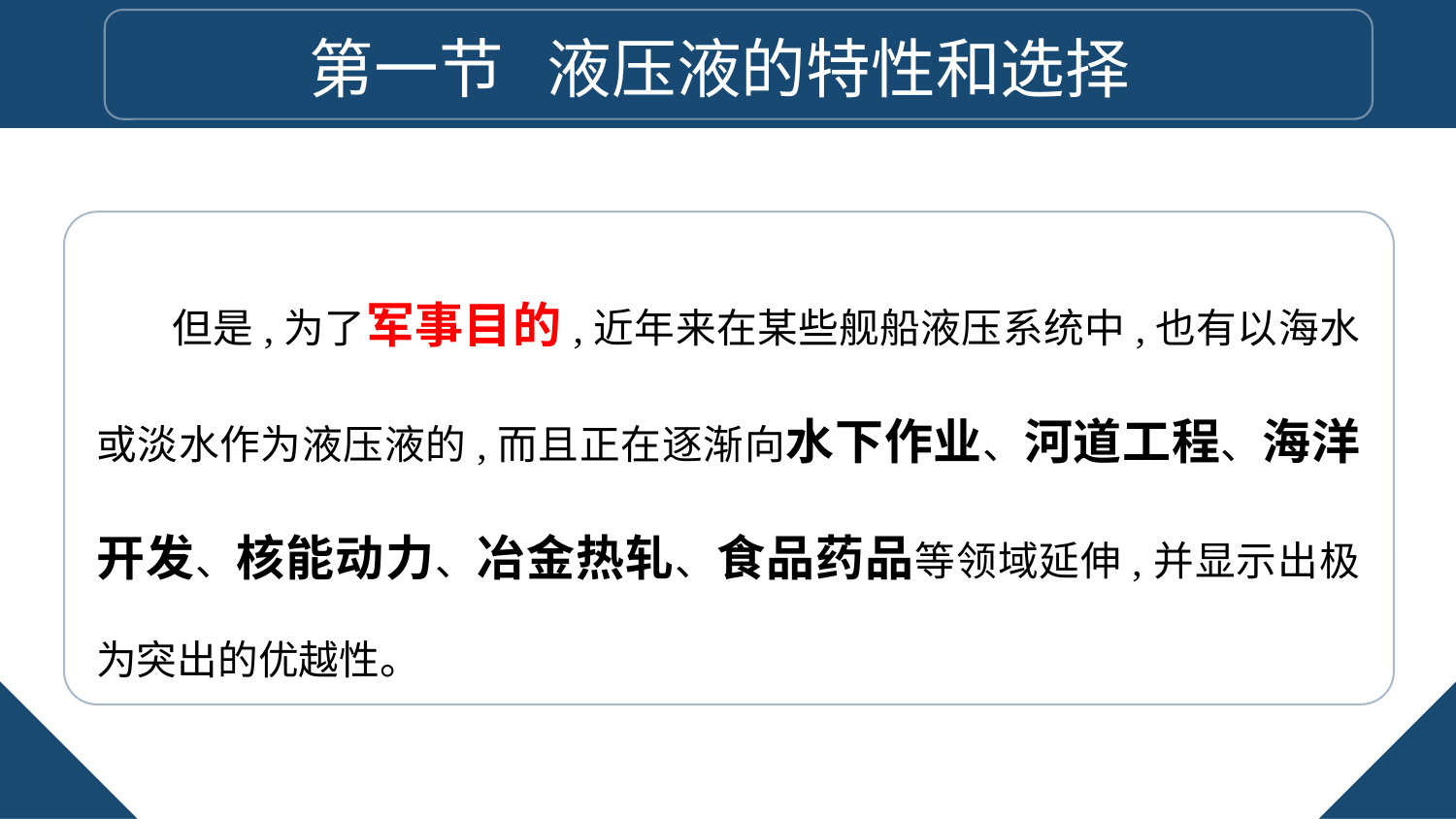

第一节   液压液的特性和选择

       但是,为了军事目的,近年来在某些舰船液压系统中,也有以海水或淡水作为液压液的,而且正在逐渐向水下作业、河道工程、海洋开发、核能动力、冶金热轧、食品药品等领域延伸,并显示出极为突出的优越性。